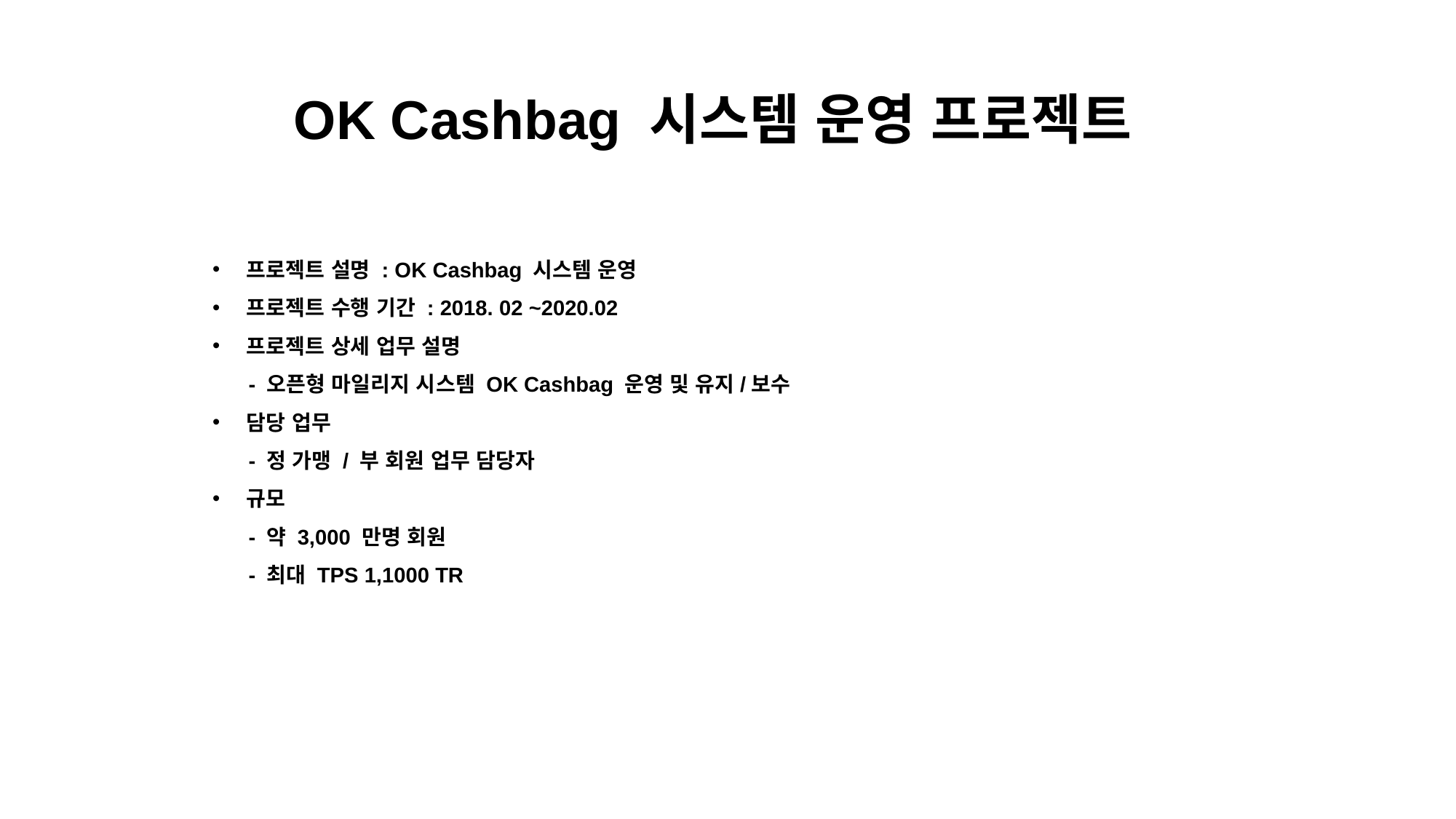

OK Cashbag 시스템 운영 프로젝트
프로젝트 설명 : OK Cashbag 시스템 운영
프로젝트 수행 기간 : 2018. 02 ~2020.02
프로젝트 상세 업무 설명
      - 오픈형 마일리지 시스템 OK Cashbag 운영 및 유지/보수
담당 업무
      - 정 가맹 / 부 회원 업무 담당자
규모
      - 약 3,000 만명 회원
      - 최대 TPS 1,1000 TR